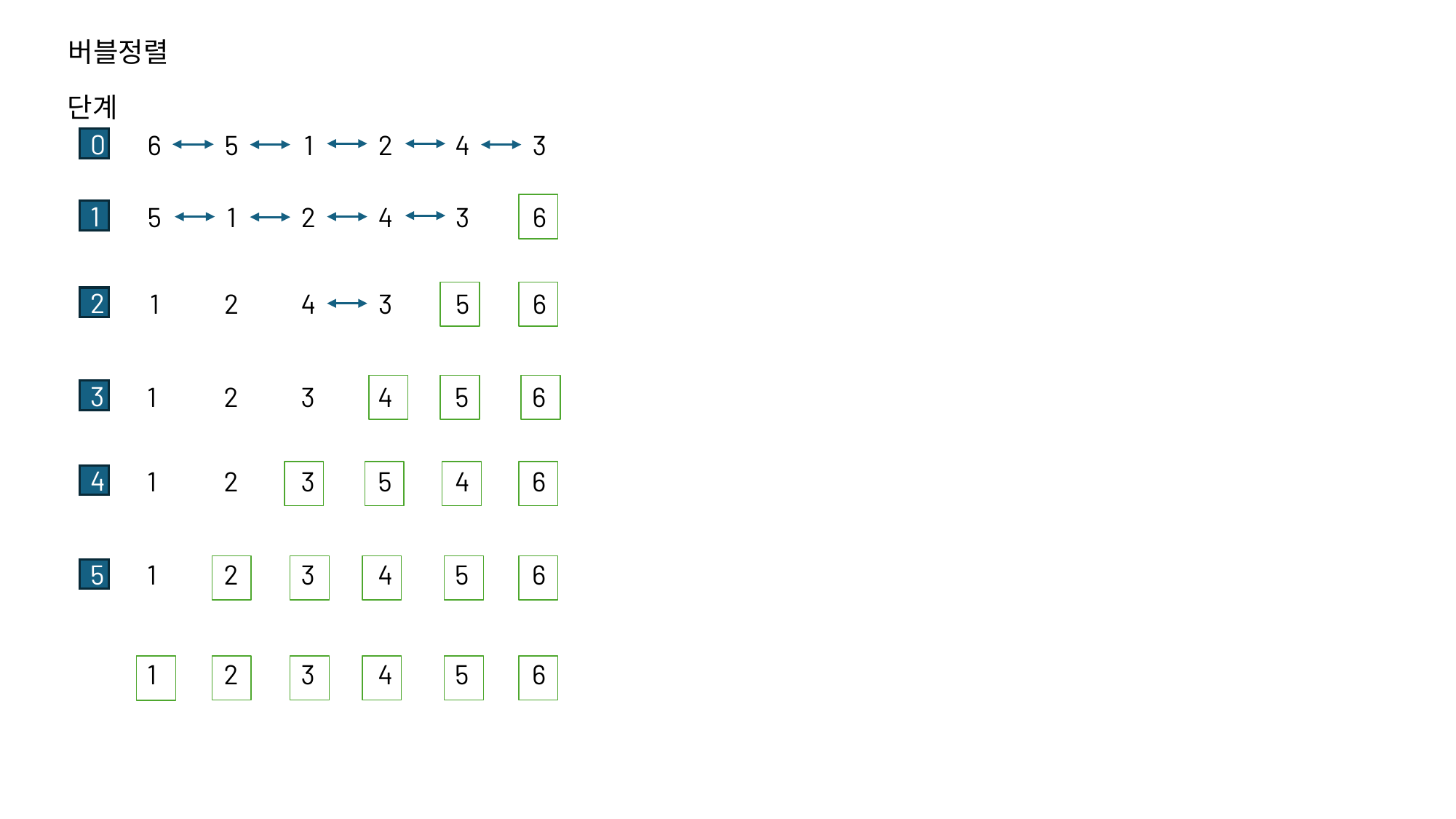

버블정렬
단계
6
5
1
2
4
3
0
5
1
2
4
3

6
1
1
2
4
3
5
6

2
1
2
3
4
5
6

3
1
2
3
5
4
6

4
1
2
3
4
5
6

5
1
2
3
4
5
6